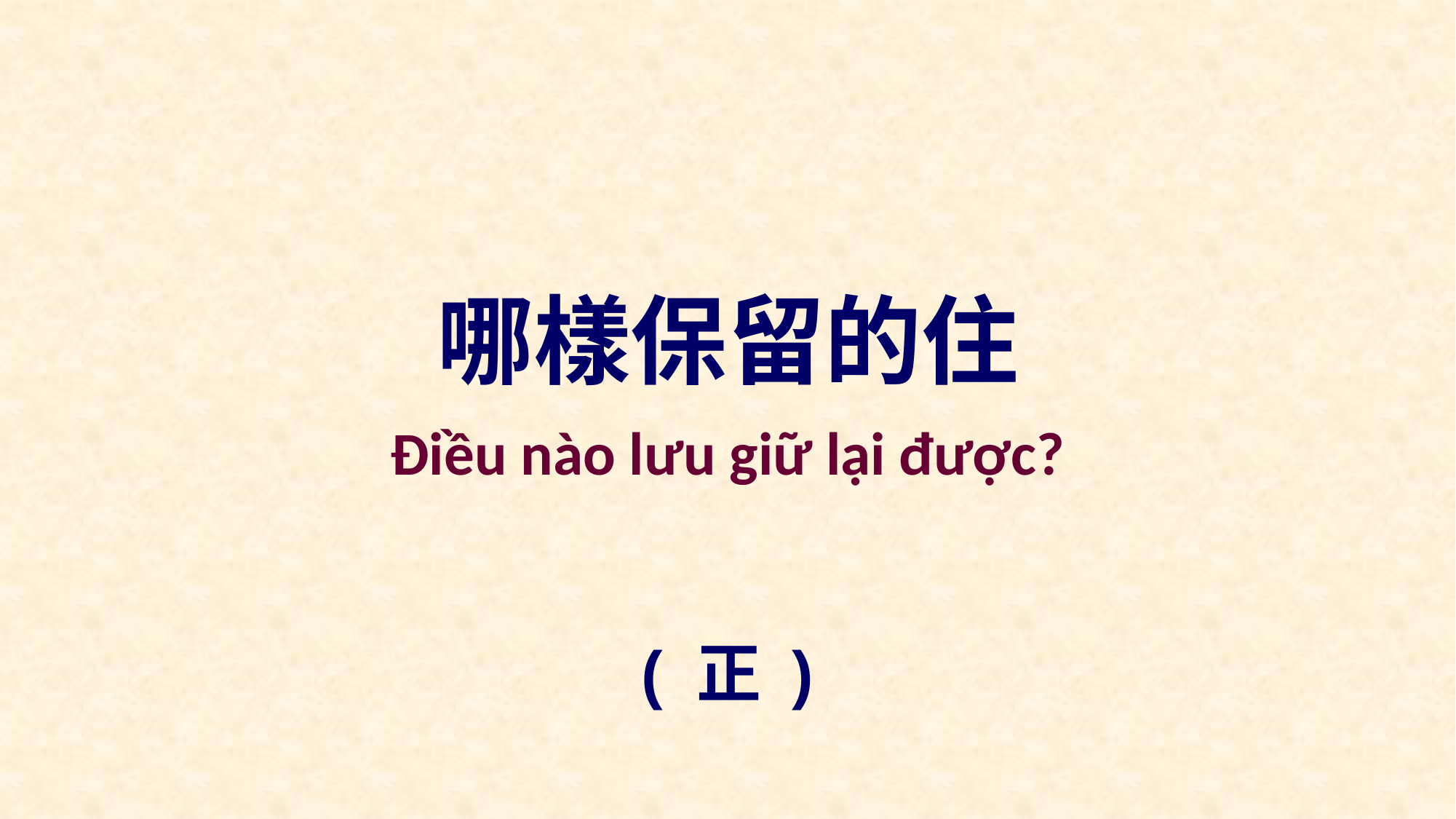

哪樣保留的住
Điều nào lưu giữ lại được?
( 正 )